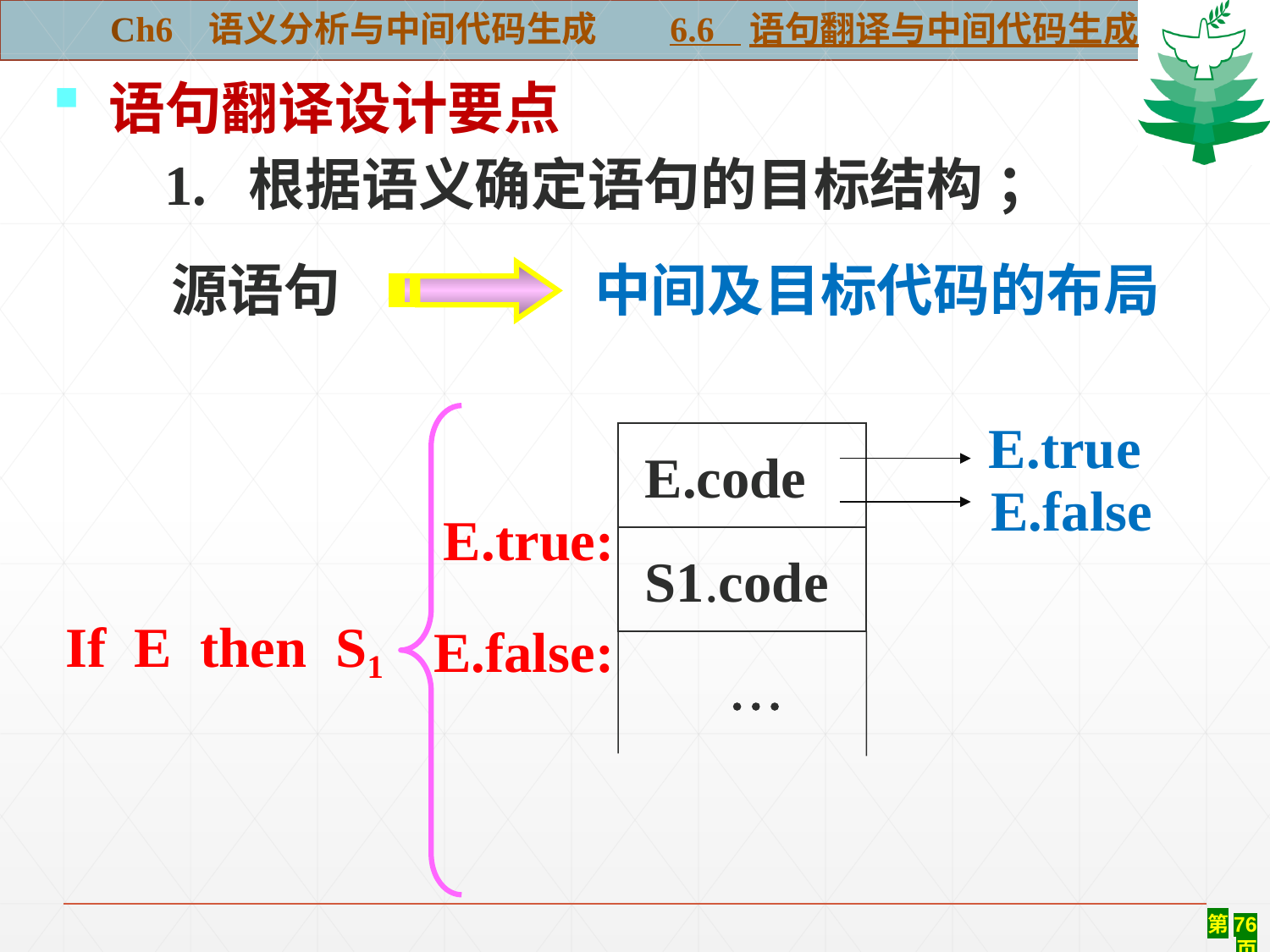

Ch6   语义分析与中间代码生成        6.6   语句翻译与中间代码生成
 语句翻译设计要点
#
    1.  根据语义确定语句的目标结构 ；
源语句
中间及目标代码的布局

E.true
 E.code

 S1.code
E.false:
…

E.false
E.true:
If  E  then  S1